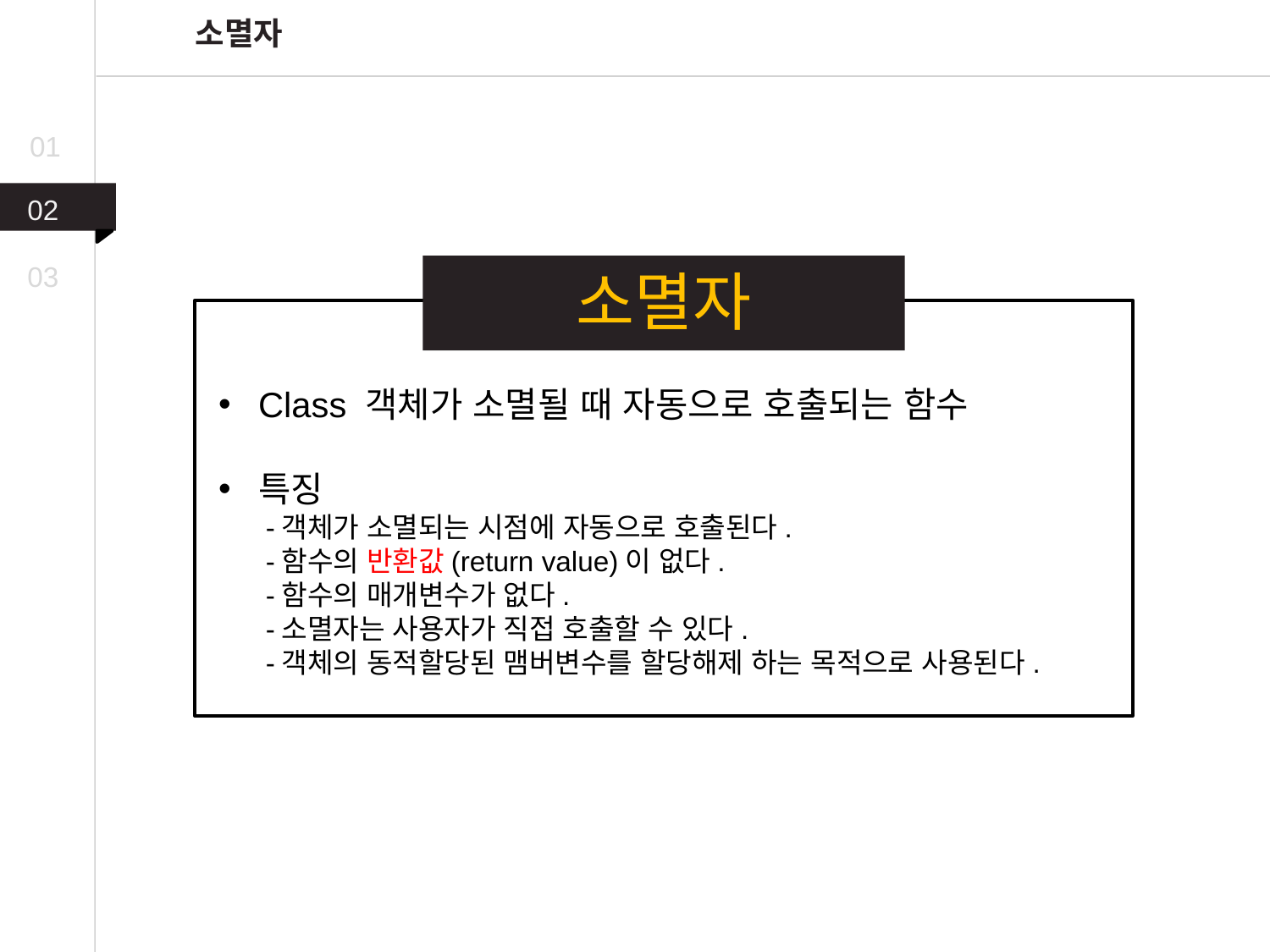

소멸자
01

02

03
소멸자

Class 객체가 소멸될 때 자동으로 호출되는 함수

특징
      -객체가 소멸되는 시점에 자동으로 호출된다.
      -함수의 반환값(return value)이 없다.
      -함수의 매개변수가 없다.
      -소멸자는 사용자가 직접 호출할 수 있다.
      -객체의 동적할당된 맴버변수를 할당해제 하는 목적으로 사용된다.